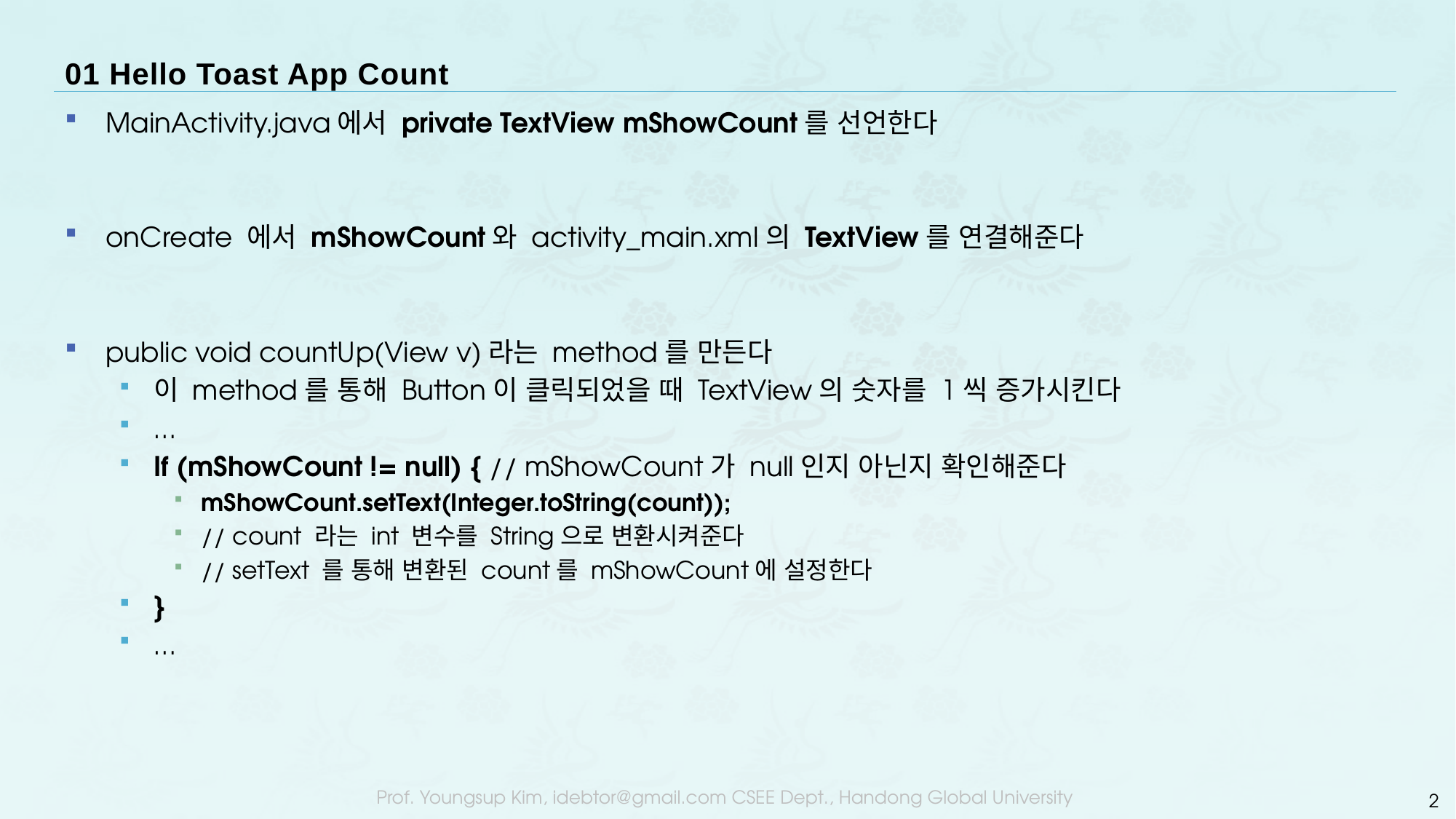

# 01 Hello Toast App Count
MainActivity.java에서 private TextView mShowCount를 선언한다

onCreate 에서 mShowCount와 activity_main.xml의 TextView를 연결해준다

public void countUp(View v)라는 method를 만든다
이 method를 통해 Button이 클릭되었을 때 TextView의 숫자를 1씩 증가시킨다
…
If (mShowCount != null) { // mShowCount가 null인지 아닌지 확인해준다
mShowCount.setText(Integer.toString(count));
// count 라는 int 변수를 String으로 변환시켜준다
// setText 를 통해 변환된 count를 mShowCount에 설정한다
}
…
2